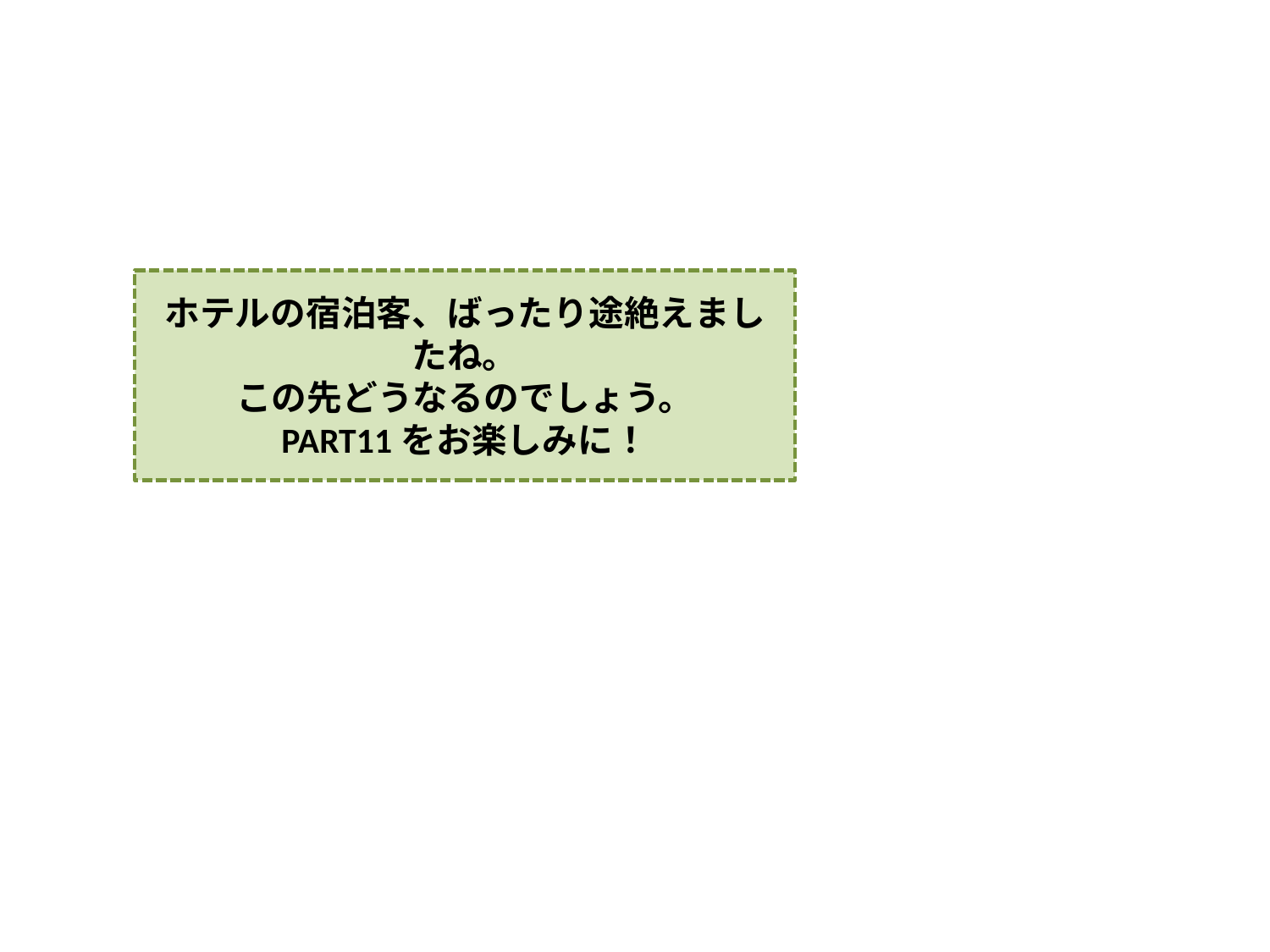

ホテルの宿泊客、ばったり途絶えましたね。
この先どうなるのでしょう。
PART11をお楽しみに！